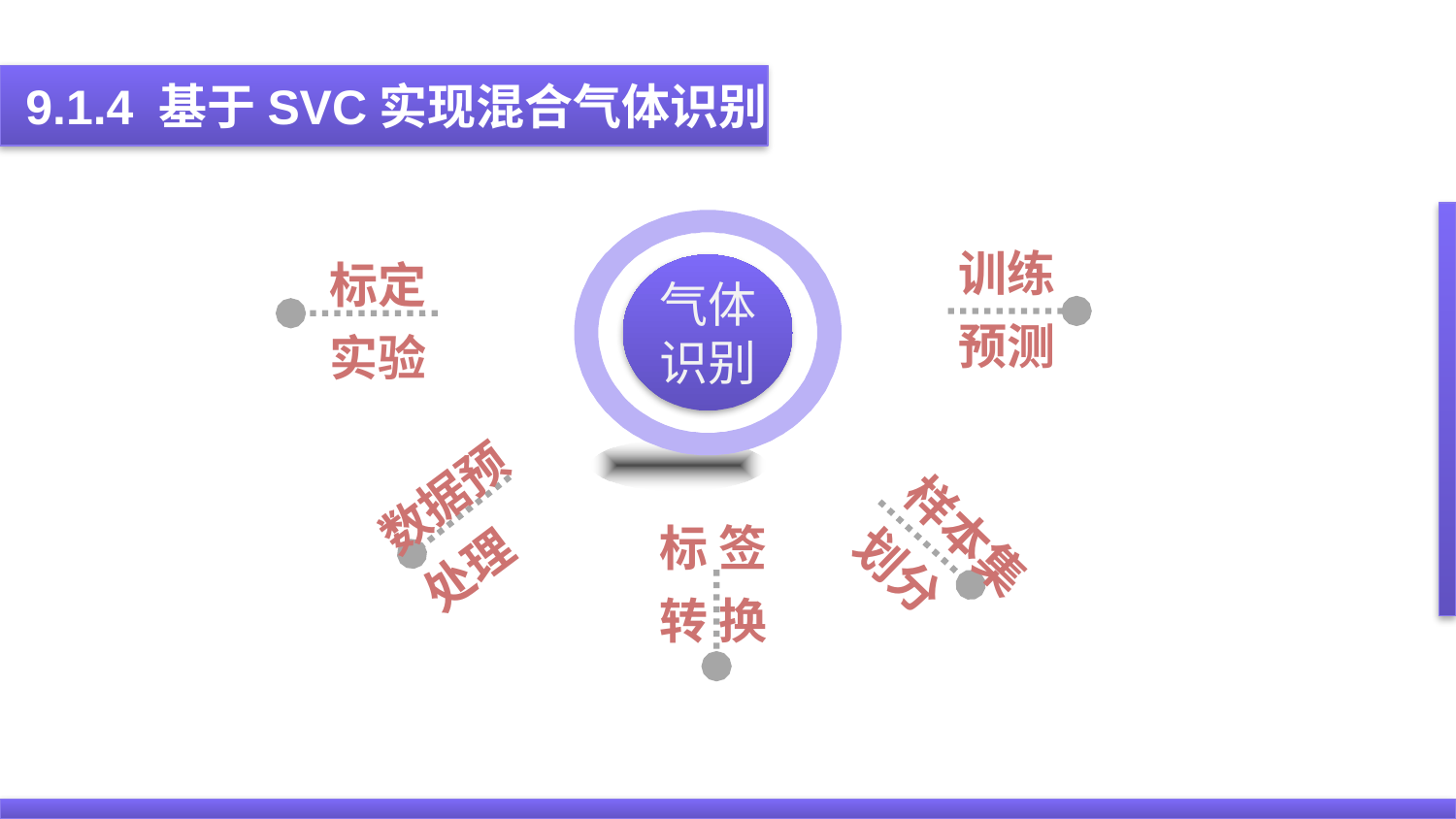

9.1.4 基于SVC实现混合气体识别

气体识别
训练预测
标定
实验

数据预处理

样本集划分
标 签转 换